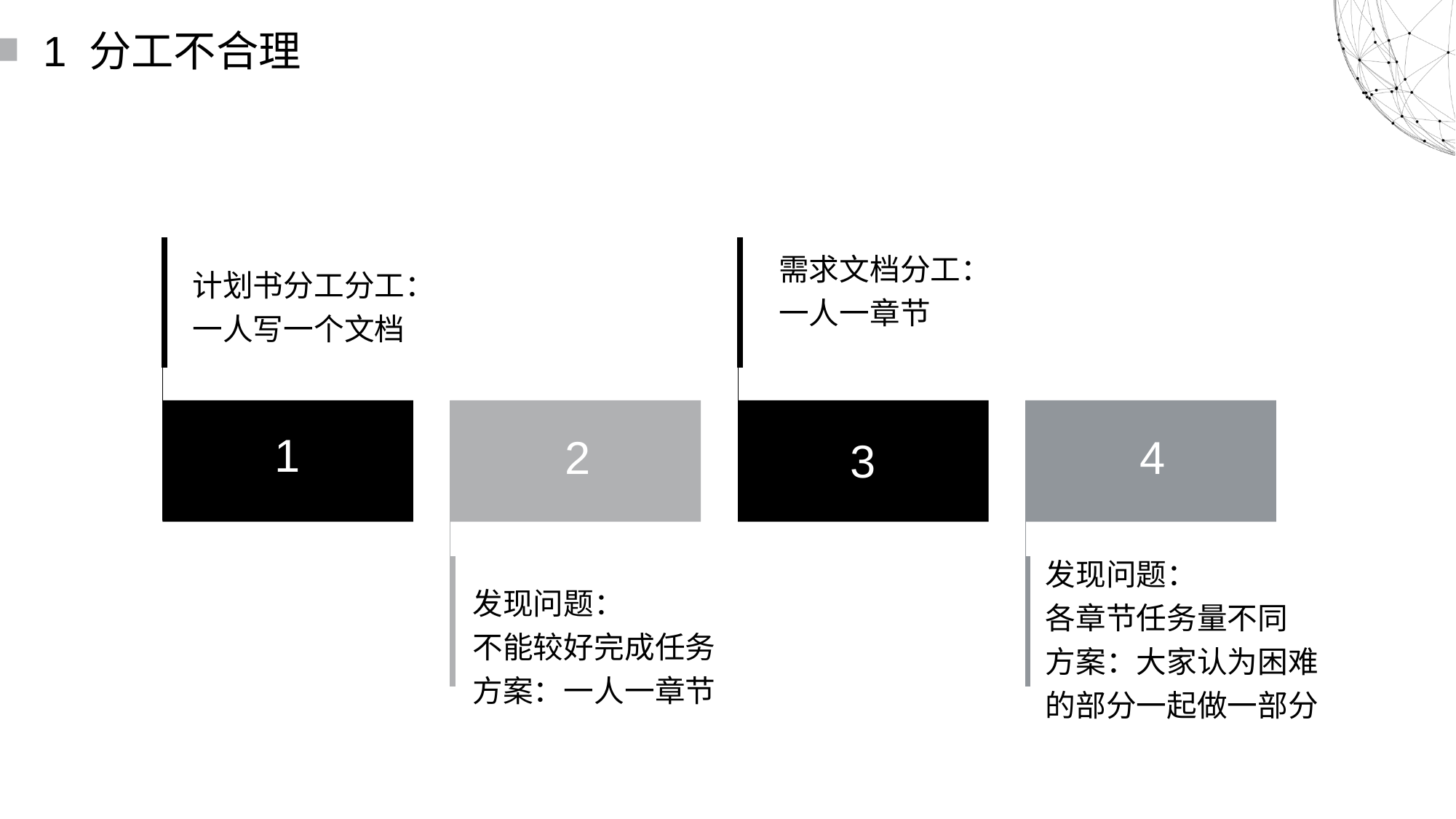

读书派booklist免费出品
禁止任何二次分享、售卖
本人法律专业，请勿以身试法
读书派booklist免费出品
这部分内容不影响PPT播放
尊重原创，请勿以身试法，二次分享或倒卖

1 分工不合理

需求文档分工：
一人一章节
计划书分工分工：
一人写一个文档

1

2

3

4

发现问题：
不能较好完成任务
方案：一人一章节
发现问题：
各章节任务量不同
方案：大家认为困难的部分一起做一部分

读书派booklist免费出品
禁止任何二次分享、售卖
本人法律专业，请勿以身试法
读书派booklist免费出品
这部分内容不影响PPT播放
尊重原创，请勿以身试法，二次分享或倒卖